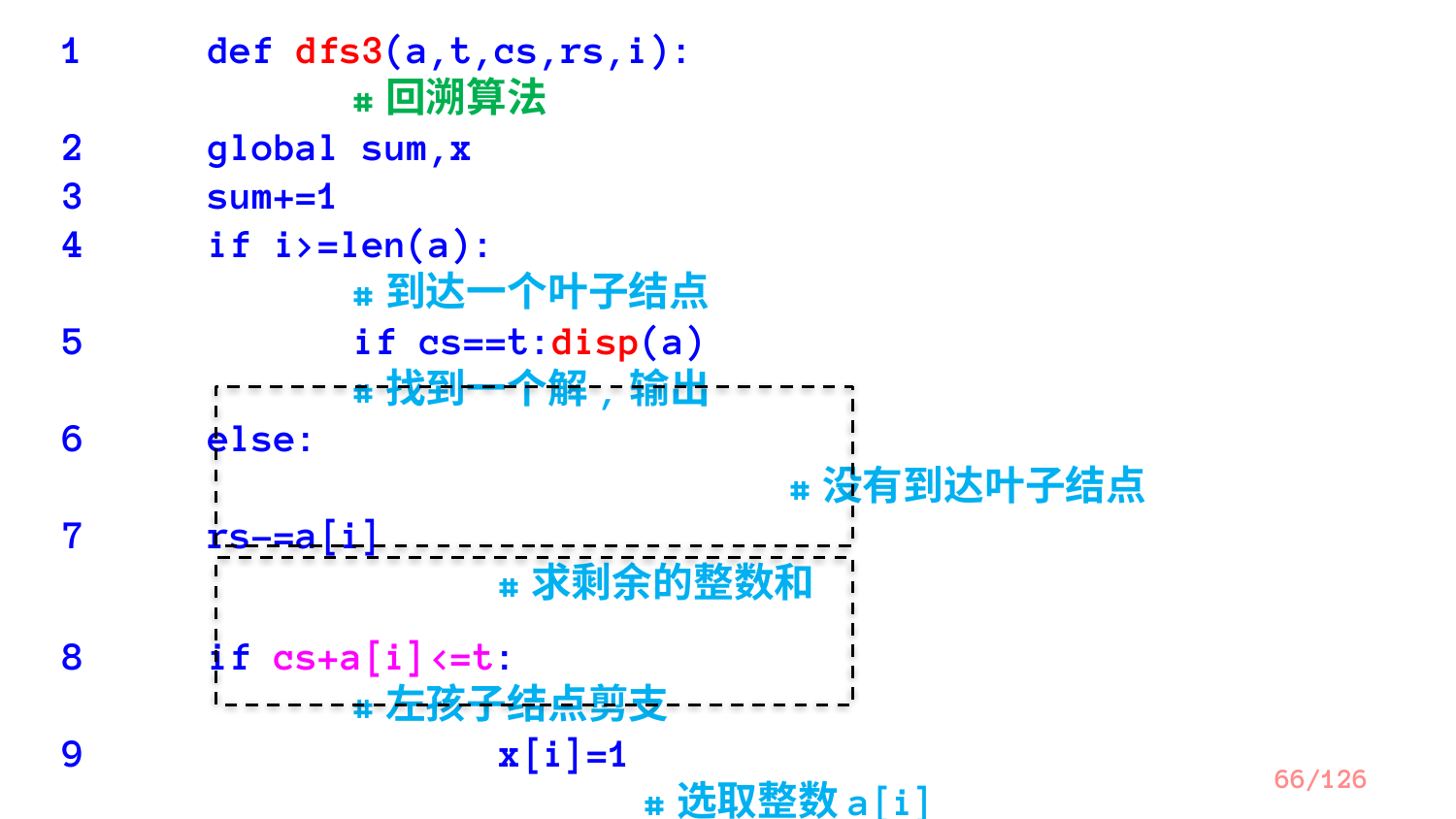

1	def dfs3(a,t,cs,rs,i):							#回溯算法
2  	global sum,x
3   	sum+=1
4   	if i>=len(a):									#到达一个叶子结点
5    		if cs==t:disp(a)							#找到一个解,输出
6   	else:													#没有到达叶子结点
7     	rs-=a[i]										#求剩余的整数和
8     	if cs+a[i]<=t:								#左孩子结点剪支
9      		x[i]=1										#选取整数a[i]
10     		dfs3(a,t,cs+a[i],rs,i+1)
11    	if cs+rs>=t:				    				#右孩子结点剪支
12     		x[i]=0					   	 			#不选取整数a[i]
13      	dfs3(a,t,cs,rs,i+1)
14   	rs+=a[i]											#恢复剩余整数和(回溯)

66/126